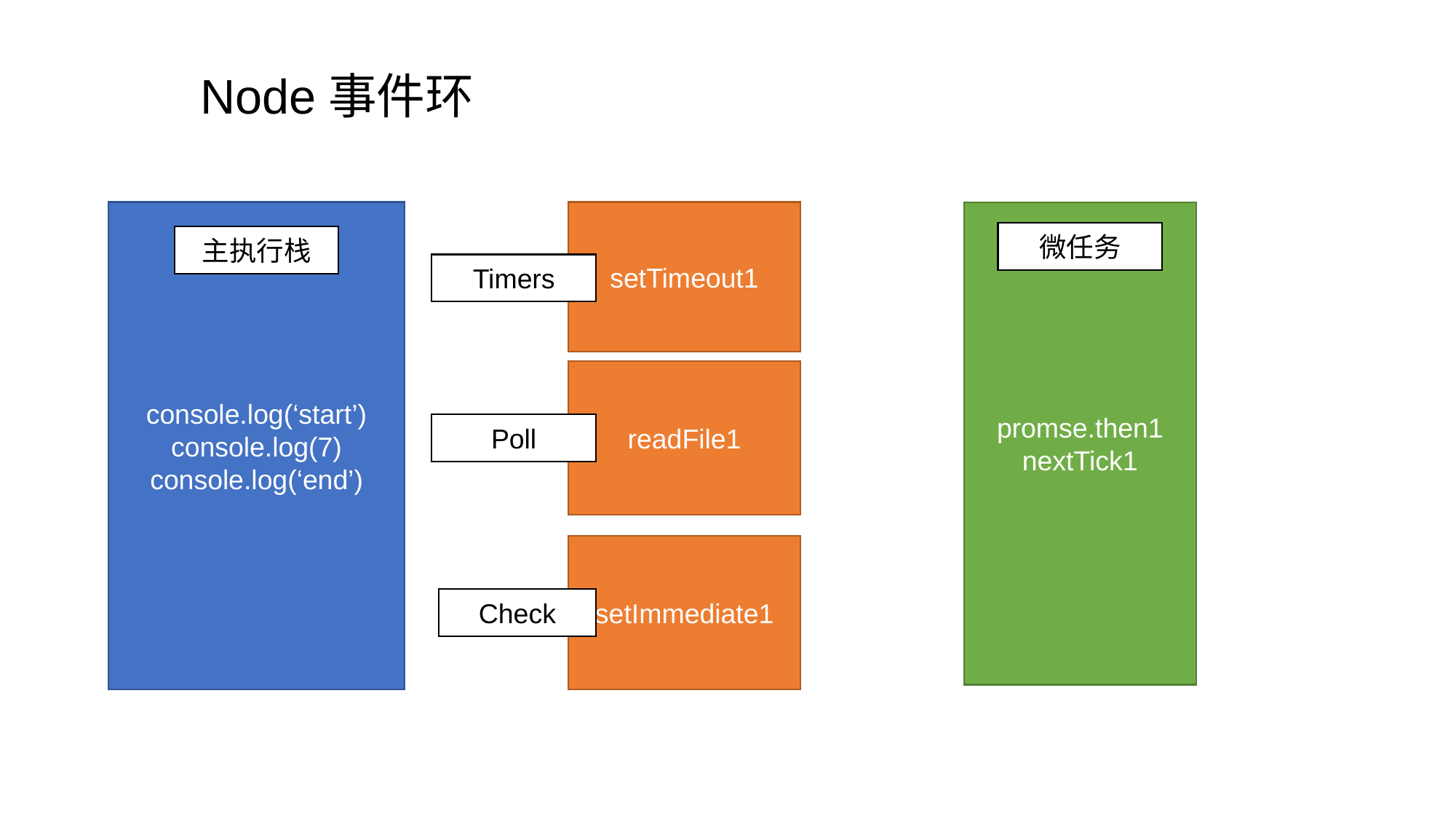

Node事件环
console.log(‘start’)
console.log(7)
console.log(‘end’)
setTimeout1
promse.then1
nextTick1
微任务
主执行栈
Timers
readFile1
Poll
setImmediate1
Check